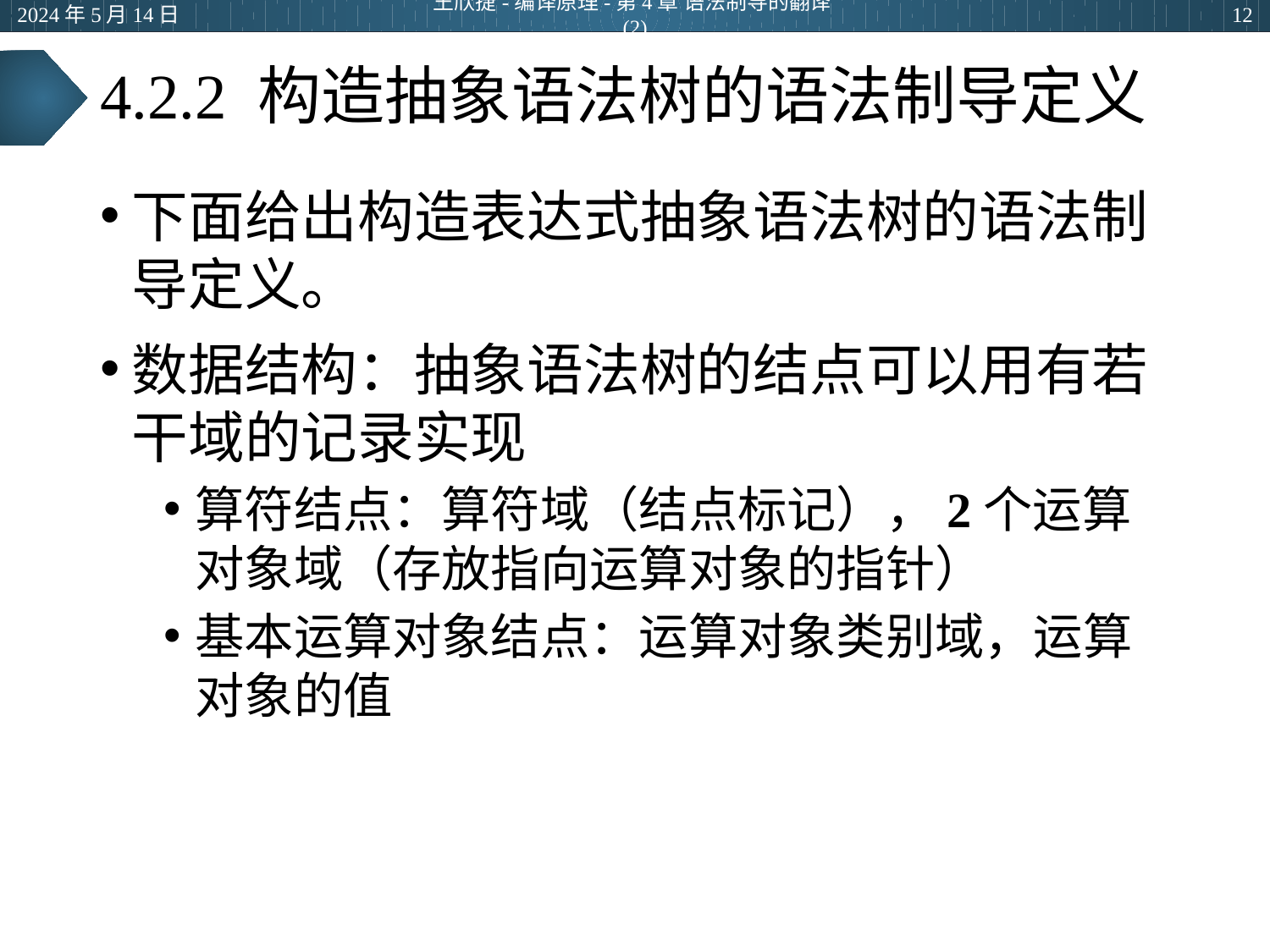

2024年5月14日
王欣捷-编译原理-第4章 语法制导的翻译(2)
12
# 4.2.2 构造抽象语法树的语法制导定义
下面给出构造表达式抽象语法树的语法制导定义。
数据结构：抽象语法树的结点可以用有若干域的记录实现
算符结点：算符域（结点标记），2个运算对象域（存放指向运算对象的指针）
基本运算对象结点：运算对象类别域，运算对象的值